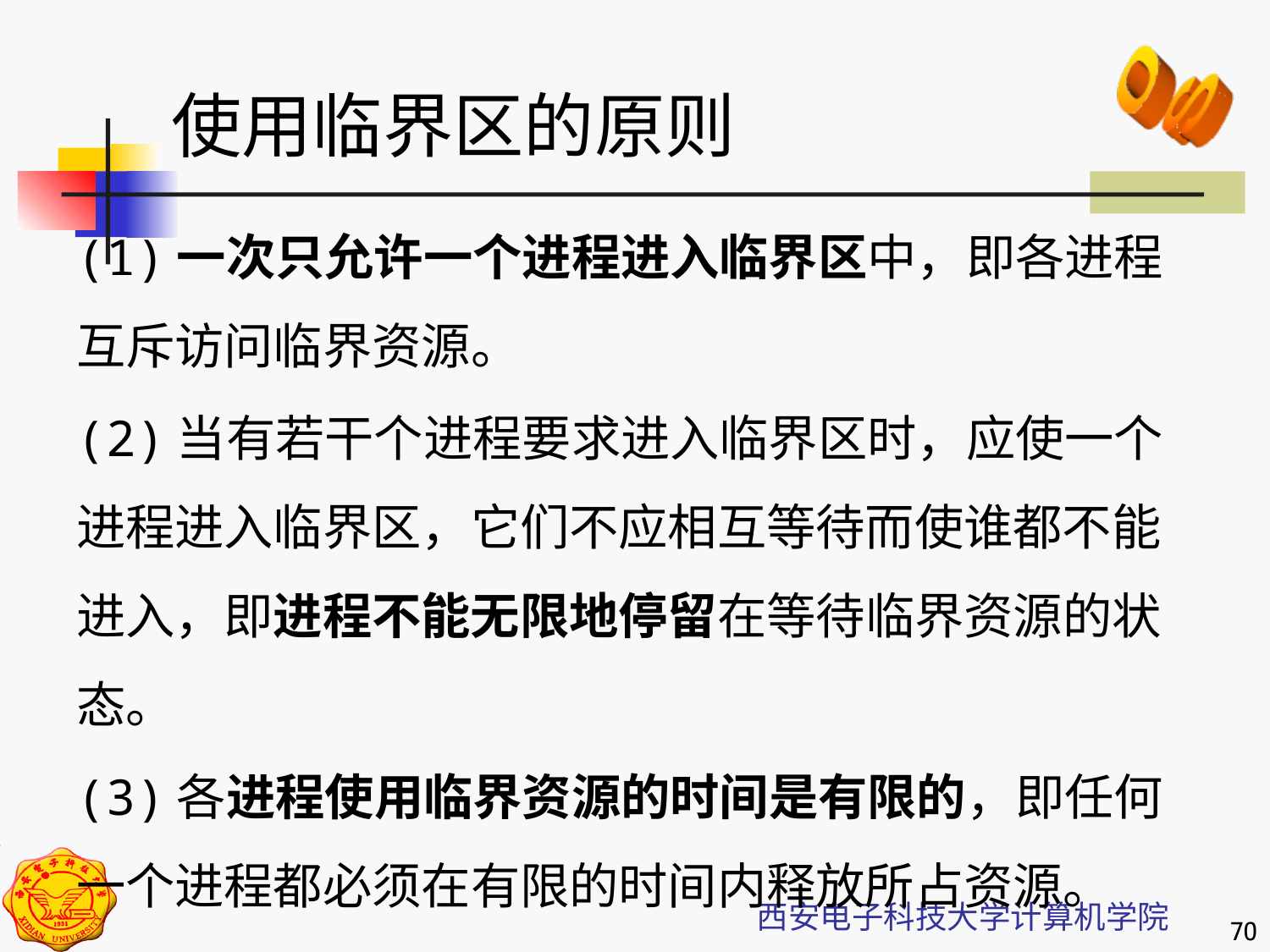

使用临界区的原则
(1)一次只允许一个进程进入临界区中，即各进程互斥访问临界资源。
(2)当有若干个进程要求进入临界区时，应使一个进程进入临界区，它们不应相互等待而使谁都不能进入，即进程不能无限地停留在等待临界资源的状态。
(3)各进程使用临界资源的时间是有限的，即任何一个进程都必须在有限的时间内释放所占资源。
70